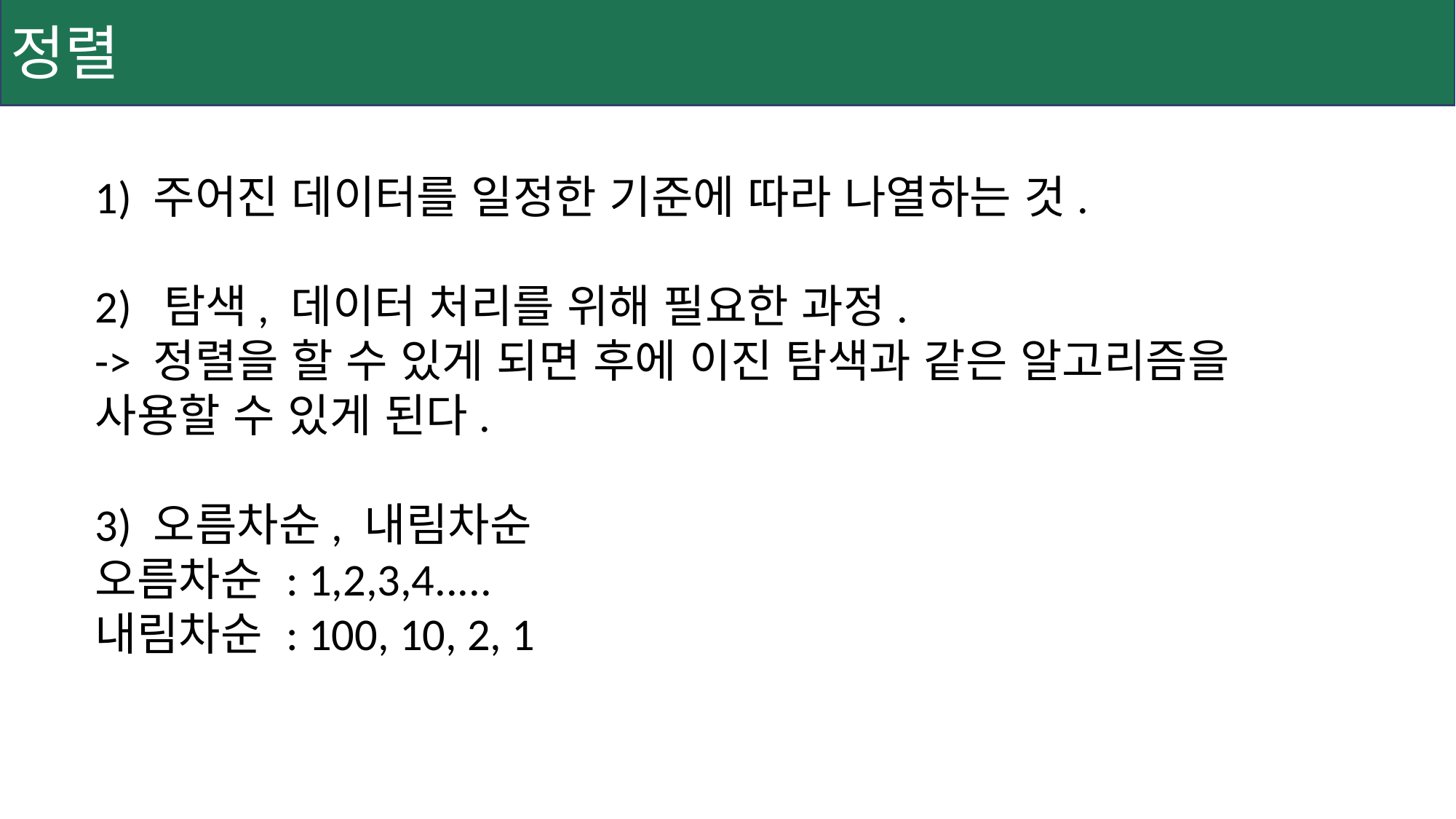

정렬
1) 주어진 데이터를 일정한 기준에 따라 나열하는 것.

2)  탐색, 데이터 처리를 위해 필요한 과정.
-> 정렬을 할 수 있게 되면 후에 이진 탐색과 같은 알고리즘을 사용할 수 있게 된다.

3) 오름차순, 내림차순
오름차순 : 1,2,3,4.....
내림차순 : 100, 10, 2, 1